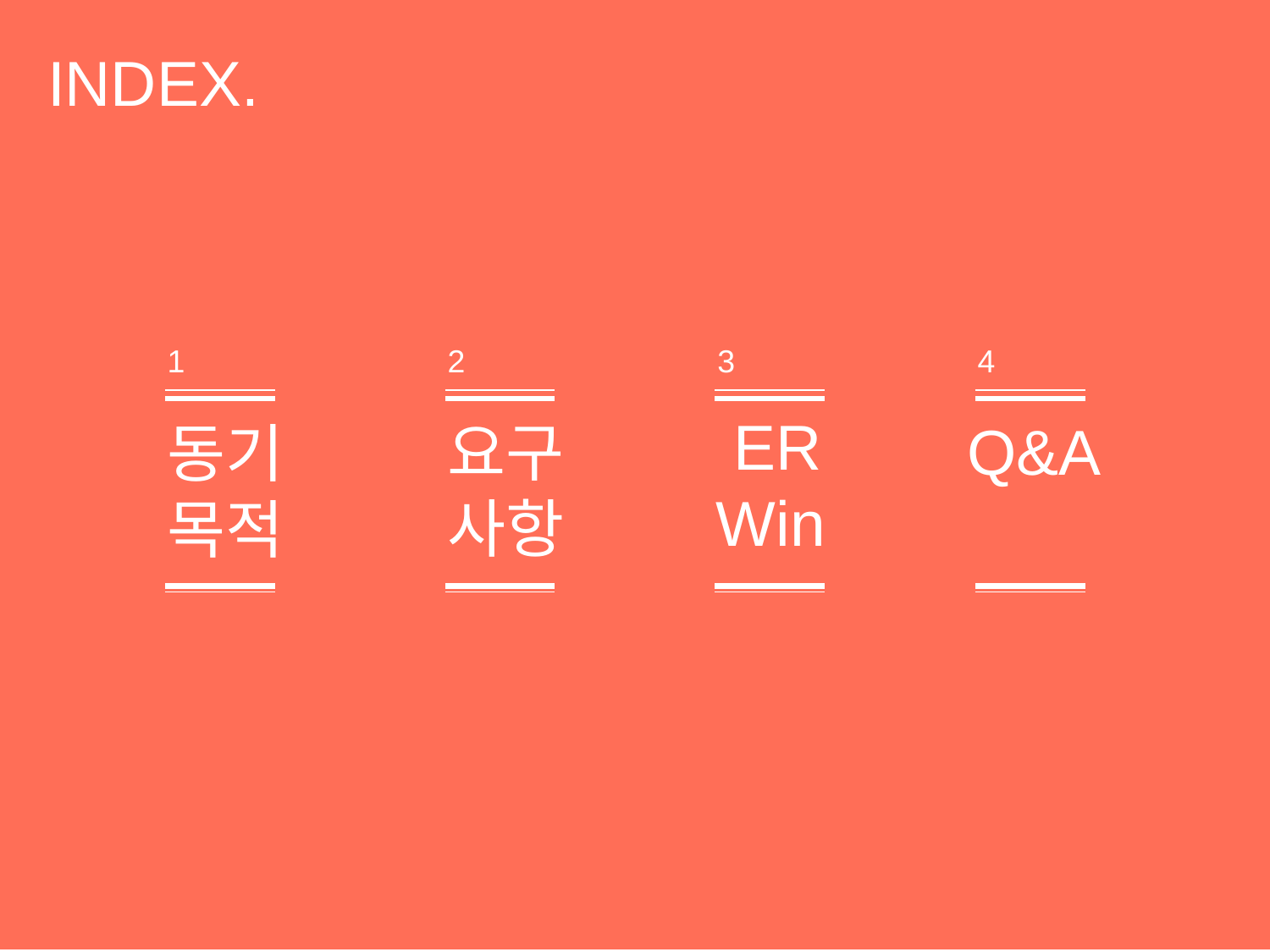

INDEX.
1
2
3
4
 ER
Win
Q&A
요구사항
동기  목적